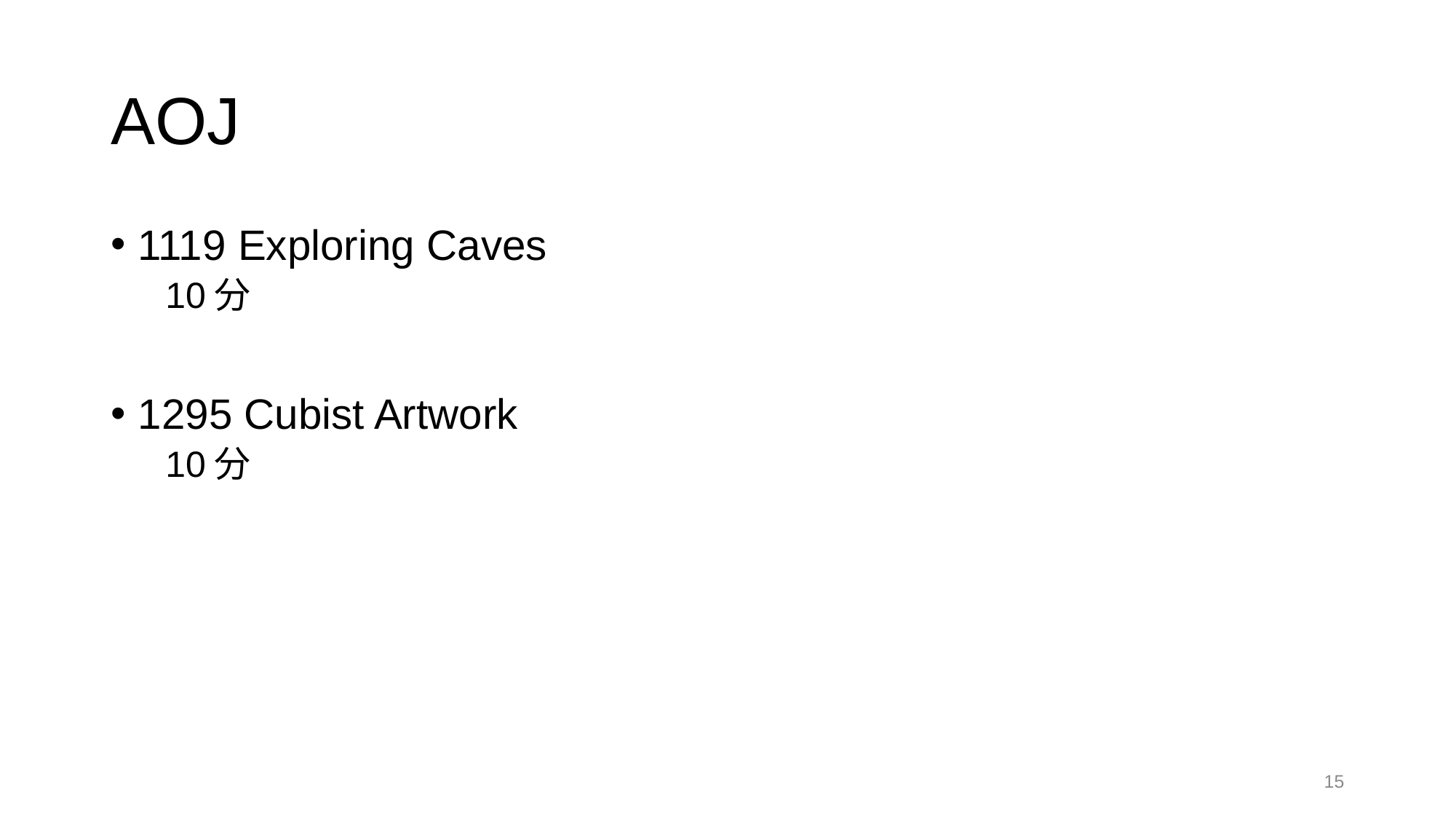

# AOJ
1119 Exploring Caves
10分

1295 Cubist Artwork
10分
15